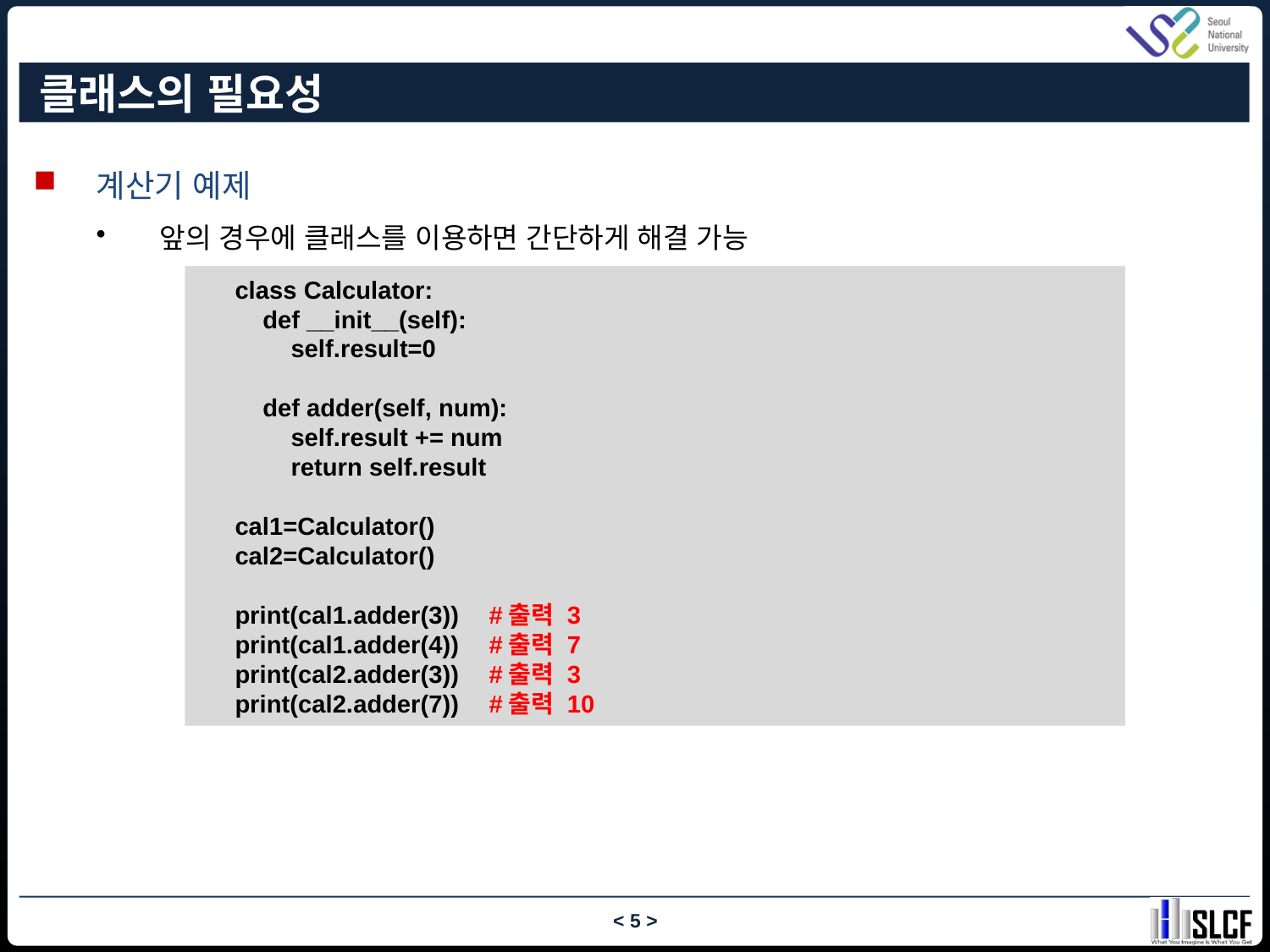

# 클래스의 필요성
계산기 예제
앞의 경우에 클래스를 이용하면 간단하게 해결 가능

Calculator 클래스로 만들어진 cal1, cal2라는 별개의 계산기가 각각의 역할을 수행
함수 2개를 사용했을 때와 동일한 결과 출력
class Calculator:
    def __init__(self):
        self.result=0

    def adder(self, num):
        self.result += num
        return self.result

cal1=Calculator()
cal2=Calculator()

print(cal1.adder(3))	#출력 3
print(cal1.adder(4))	#출력 7
print(cal2.adder(3))	#출력 3
print(cal2.adder(7))	#출력 10